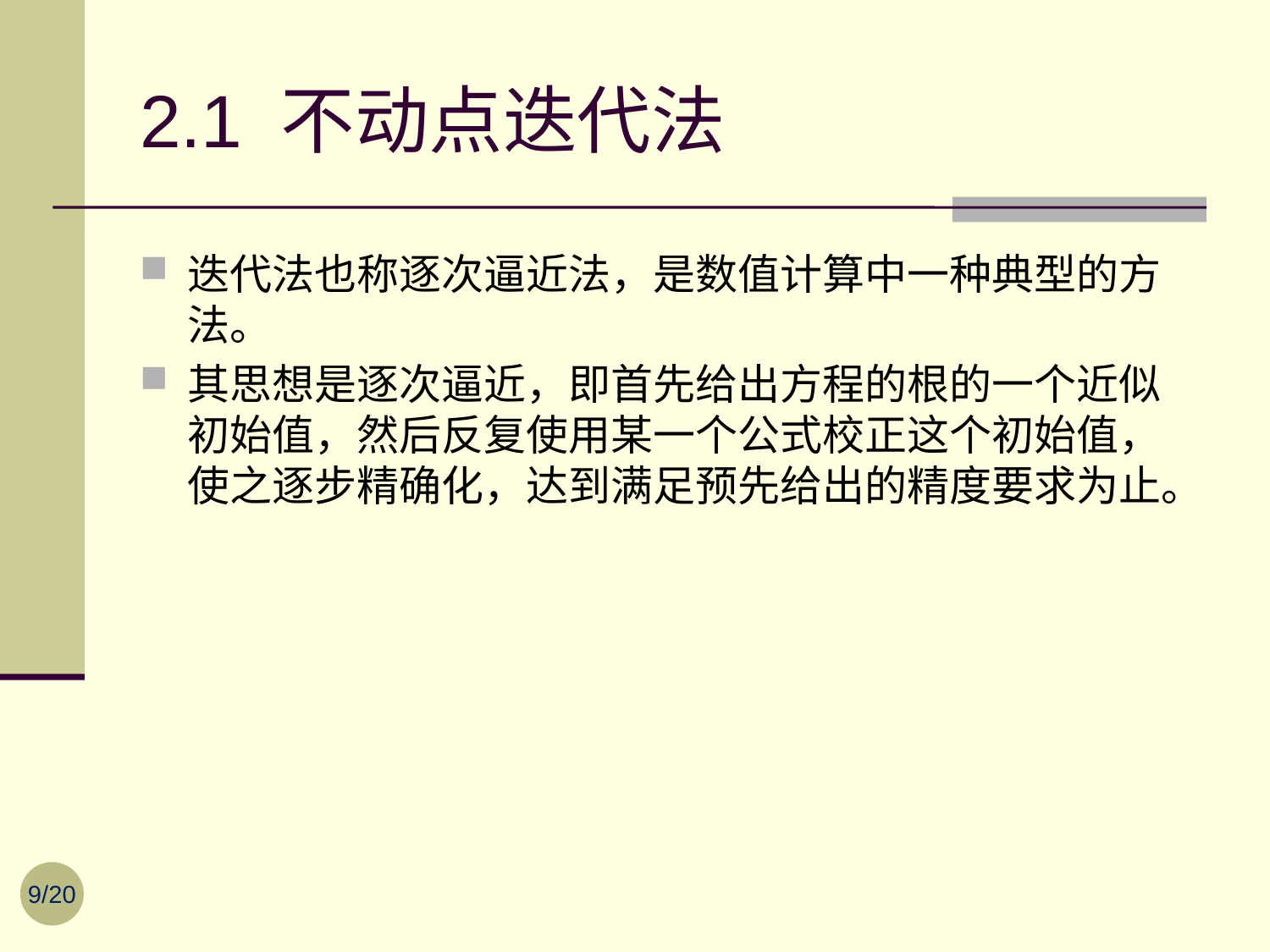

# 2.1 不动点迭代法
迭代法也称逐次逼近法，是数值计算中一种典型的方法。
其思想是逐次逼近，即首先给出方程的根的一个近似初始值，然后反复使用某一个公式校正这个初始值，使之逐步精确化，达到满足预先给出的精度要求为止。